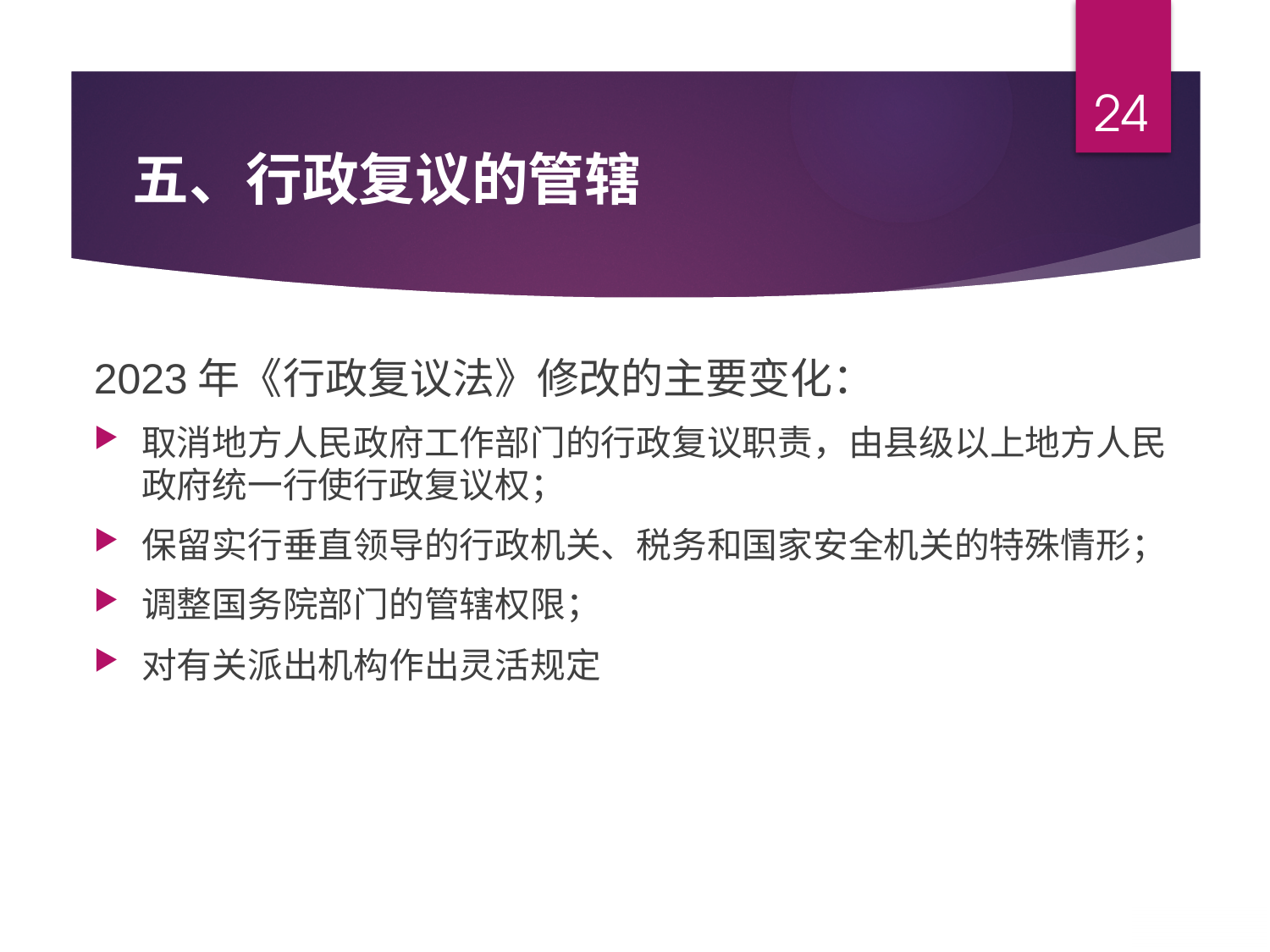

24
# 五、行政复议的管辖
2023年《行政复议法》修改的主要变化：
取消地方人民政府工作部门的行政复议职责，由县级以上地方人民政府统一行使行政复议权；
保留实行垂直领导的行政机关、税务和国家安全机关的特殊情形；
调整国务院部门的管辖权限；
对有关派出机构作出灵活规定